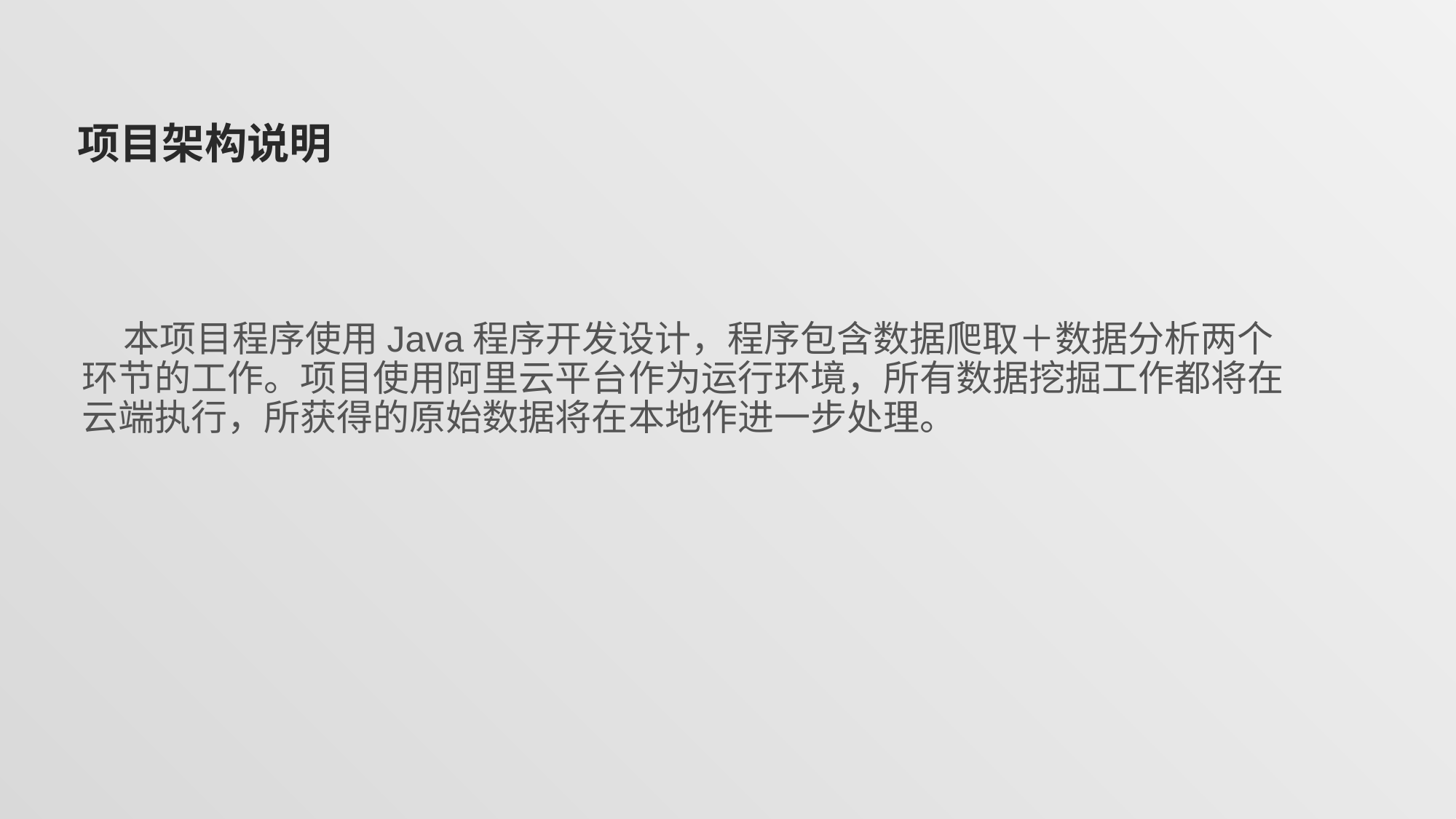

# 项目架构说明
    本项目程序使用Java程序开发设计，程序包含数据爬取＋数据分析两个环节的工作。项目使用阿里云平台作为运行环境，所有数据挖掘工作都将在云端执行，所获得的原始数据将在本地作进一步处理。